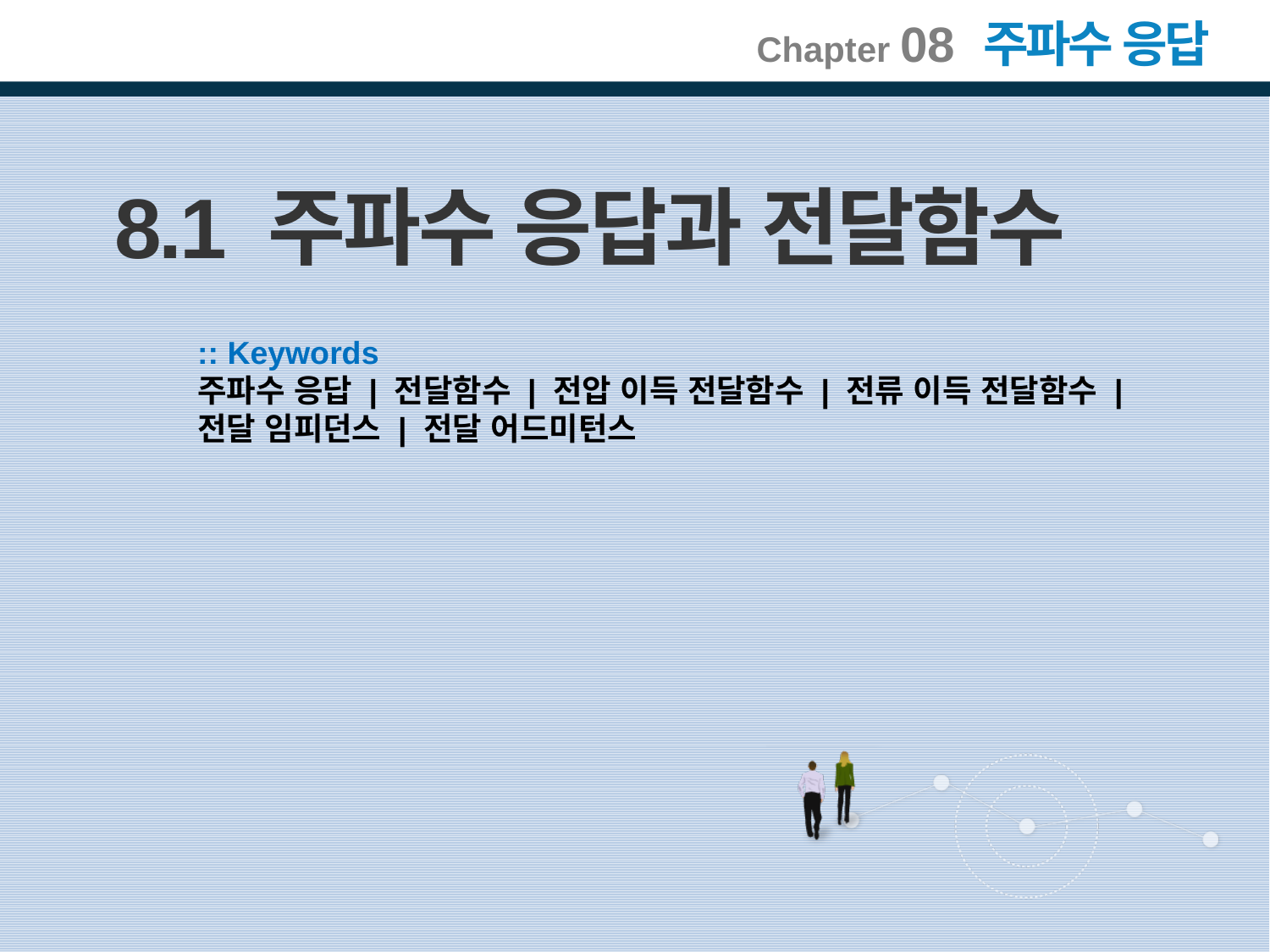

8.1 주파수 응답과 전달함수
:: Keywords
주파수 응답 | 전달함수 | 전압 이득 전달함수 | 전류 이득 전달함수 |   전달 임피던스 | 전달 어드미턴스